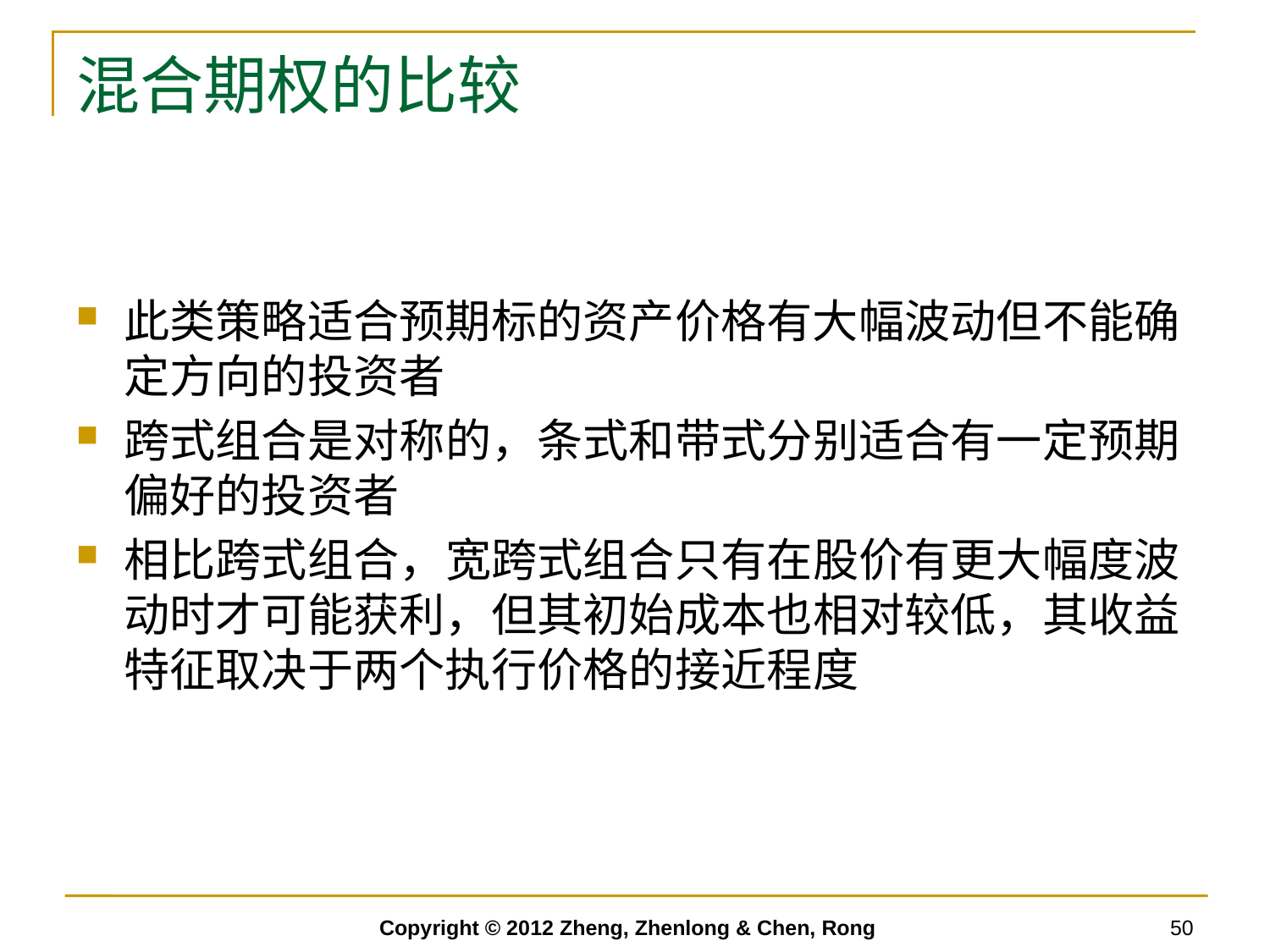

# 混合期权的比较

此类策略适合预期标的资产价格有大幅波动但不能确定方向的投资者
跨式组合是对称的，条式和带式分别适合有一定预期偏好的投资者
相比跨式组合，宽跨式组合只有在股价有更大幅度波动时才可能获利，但其初始成本也相对较低，其收益特征取决于两个执行价格的接近程度
Copyright © 2012 Zheng, Zhenlong & Chen, Rong
50